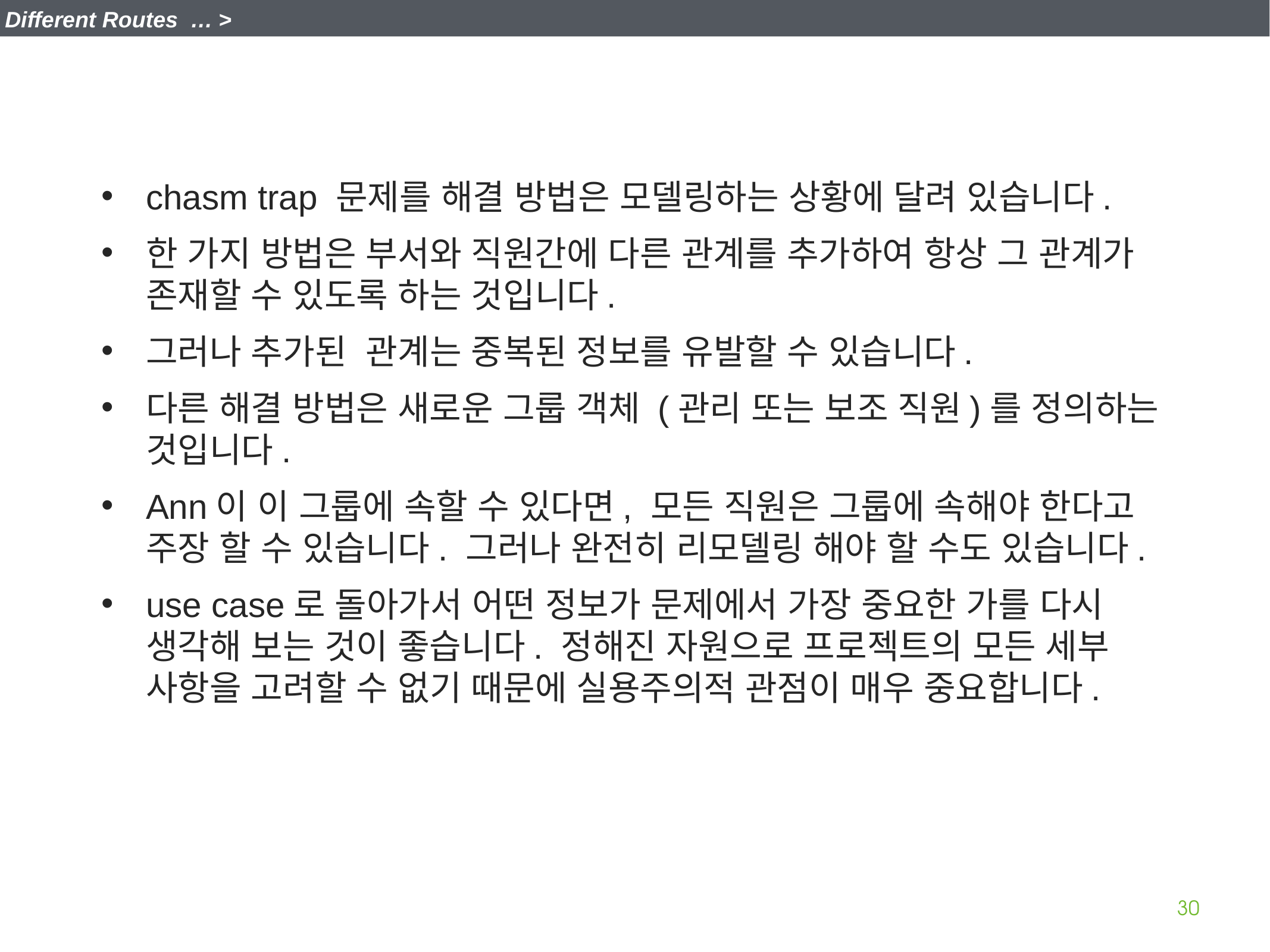

Different Routes  … >
chasm trap 문제를 해결 방법은 모델링하는 상황에 달려 있습니다.
한 가지 방법은 부서와 직원간에 다른 관계를 추가하여 항상 그 관계가 존재할 수 있도록 하는 것입니다.
그러나 추가된  관계는 중복된 정보를 유발할 수 있습니다.
다른 해결 방법은 새로운 그룹 객체 (관리 또는 보조 직원)를 정의하는 것입니다.
Ann이 이 그룹에 속할 수 있다면, 모든 직원은 그룹에 속해야 한다고 주장 할 수 있습니다. 그러나 완전히 리모델링 해야 할 수도 있습니다.
use case로 돌아가서 어떤 정보가 문제에서 가장 중요한 가를 다시 생각해 보는 것이 좋습니다. 정해진 자원으로 프로젝트의 모든 세부 사항을 고려할 수 없기 때문에 실용주의적 관점이 매우 중요합니다.
30